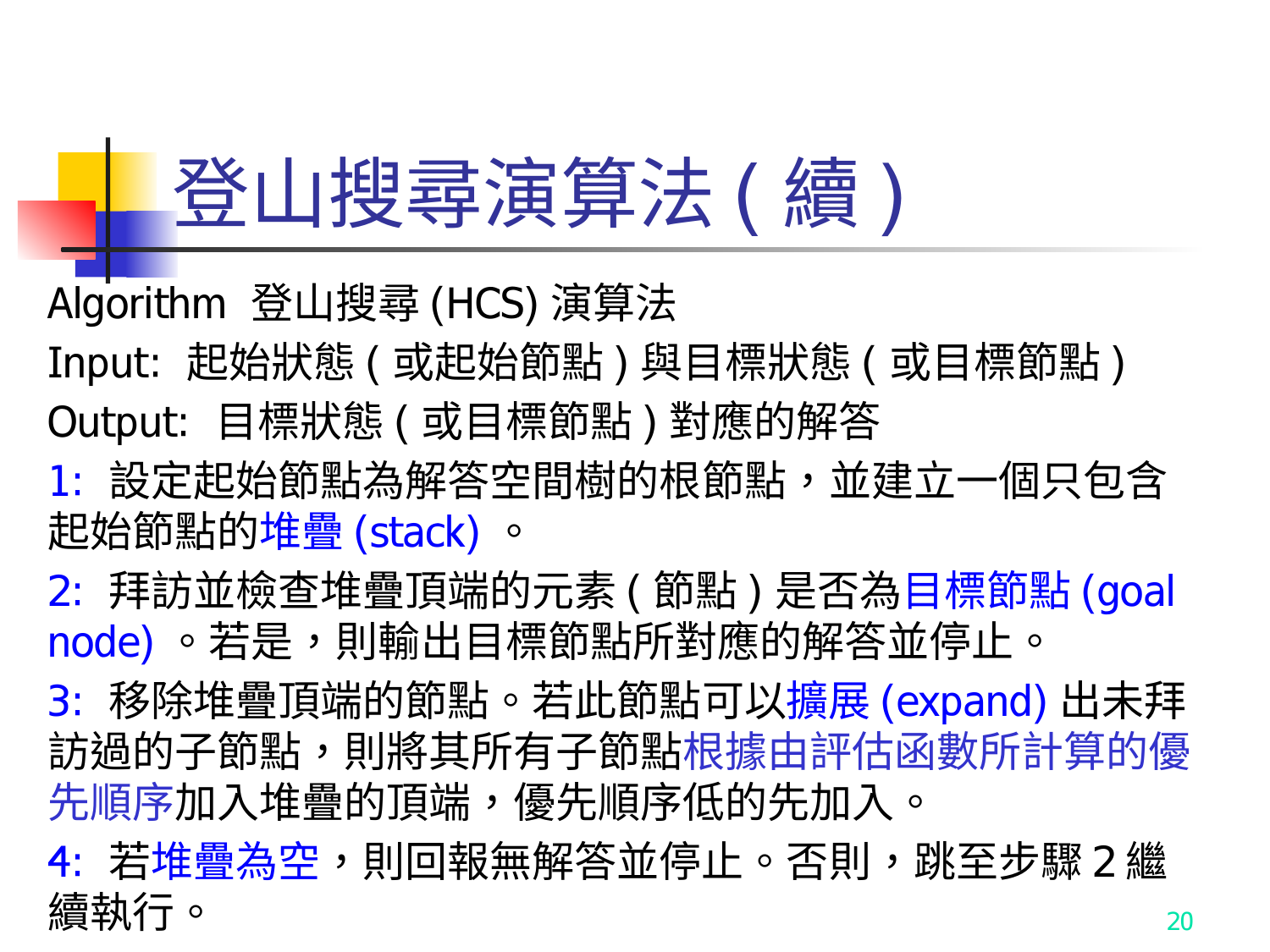

# 登山搜尋演算法(續)
Algorithm 登山搜尋(HCS)演算法
Input: 起始狀態(或起始節點)與目標狀態(或目標節點)
Output: 目標狀態(或目標節點)對應的解答
1: 設定起始節點為解答空間樹的根節點，並建立一個只包含
起始節點的堆疊(stack)。
2: 拜訪並檢查堆疊頂端的元素(節點)是否為目標節點(goal node)。若是，則輸出目標節點所對應的解答並停止。
3: 移除堆疊頂端的節點。若此節點可以擴展(expand)出未拜訪過的子節點，則將其所有子節點根據由評估函數所計算的優先順序加入堆疊的頂端，優先順序低的先加入。
4: 若堆疊為空，則回報無解答並停止。否則，跳至步驟2繼續執行。

20